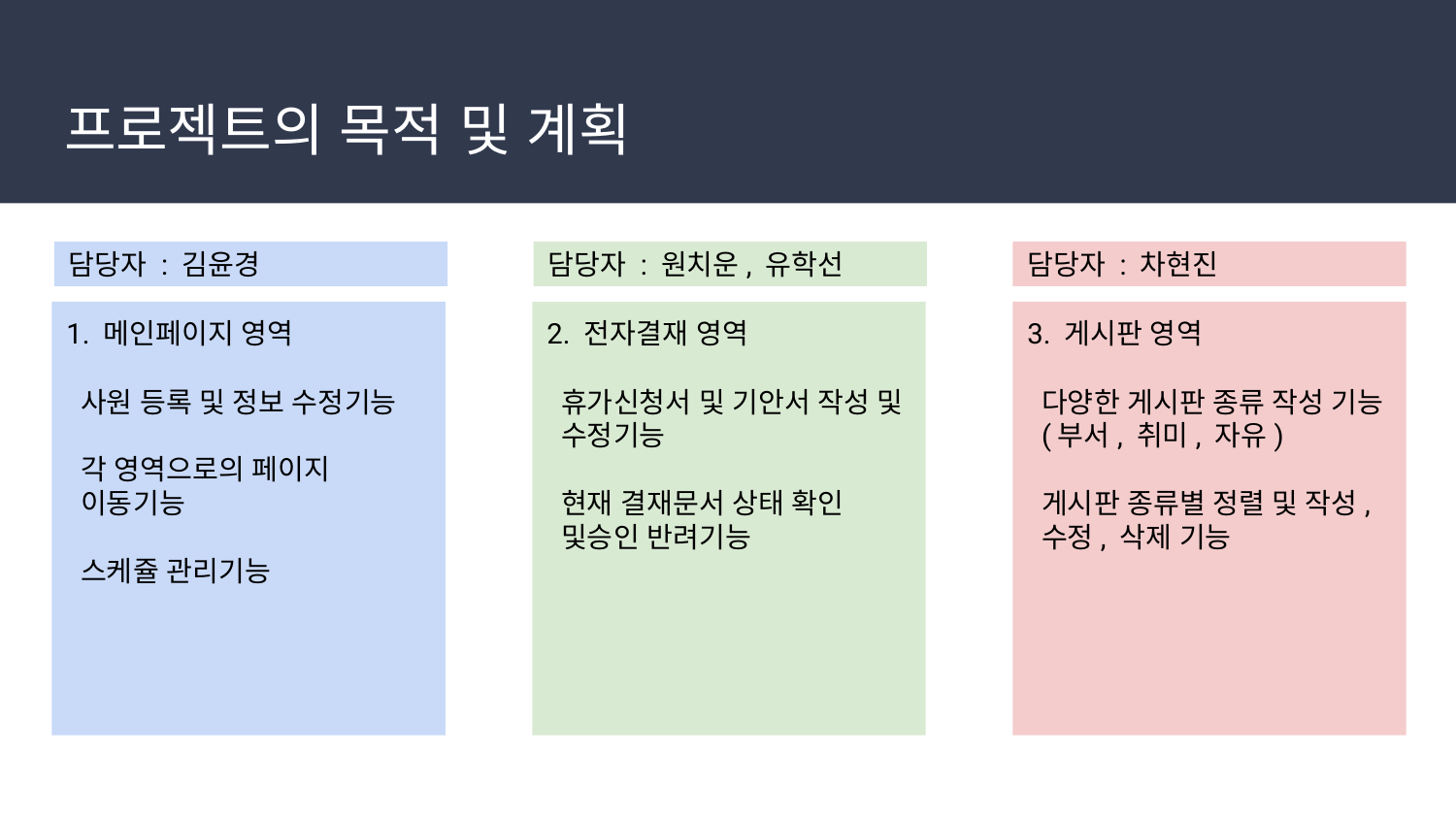

# 프로젝트의 목적 및 계획
담당자 : 김윤경
담당자 : 원치운, 유학선
담당자 : 차현진
1. 메인페이지 영역

사원 등록 및 정보 수정기능

각 영역으로의 페이지 이동기능

스케쥴 관리기능

2. 전자결재 영역

휴가신청서 및 기안서 작성 및 수정기능

현재 결재문서 상태 확인 및승인 반려기능
3. 게시판 영역

다양한 게시판 종류 작성 기능(부서, 취미, 자유)

게시판 종류별 정렬 및 작성, 수정, 삭제 기능